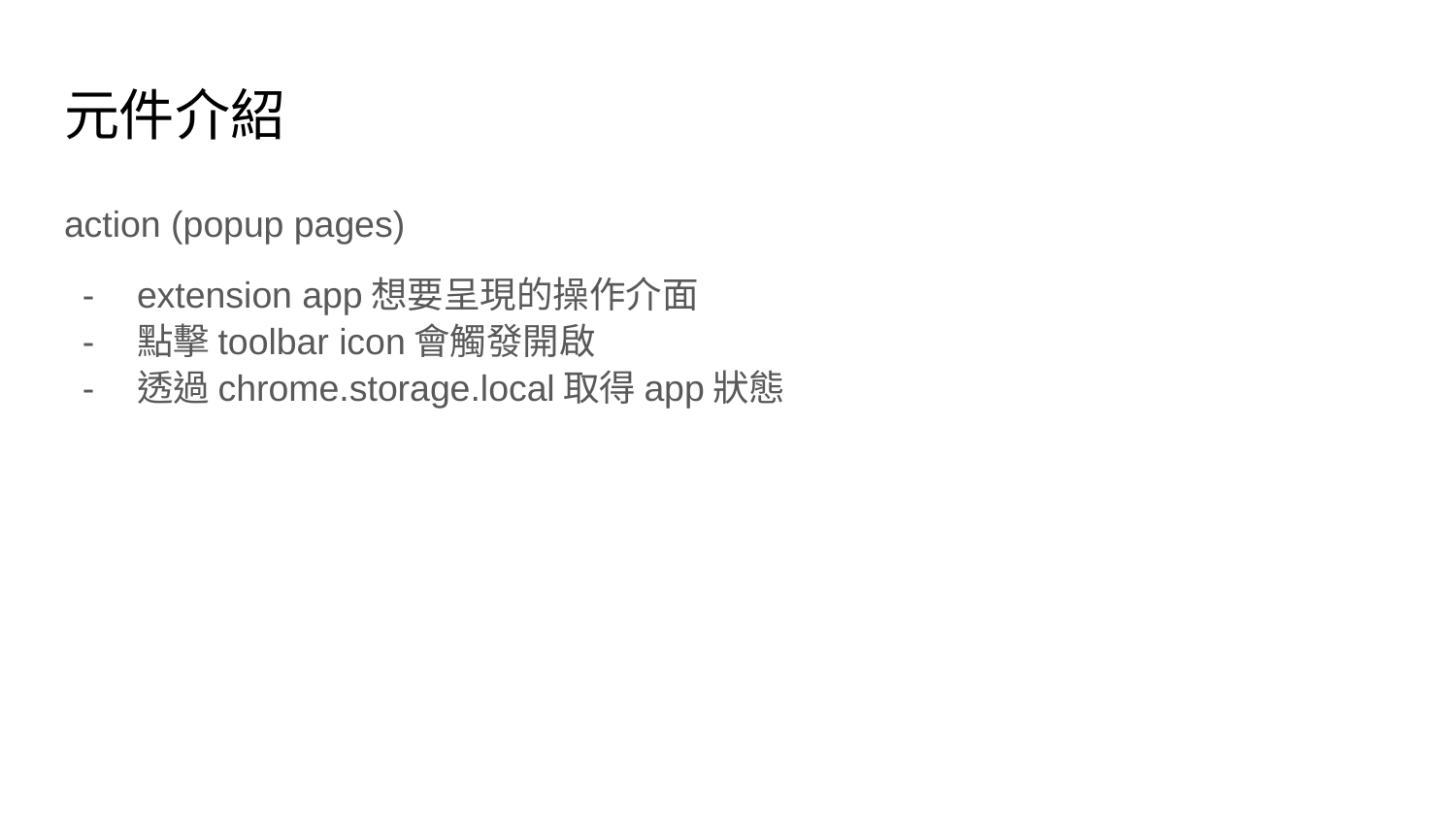

# 元件介紹
action (popup pages)
extension app想要呈現的操作介面
點擊toolbar icon會觸發開啟
透過chrome.storage.local取得app狀態